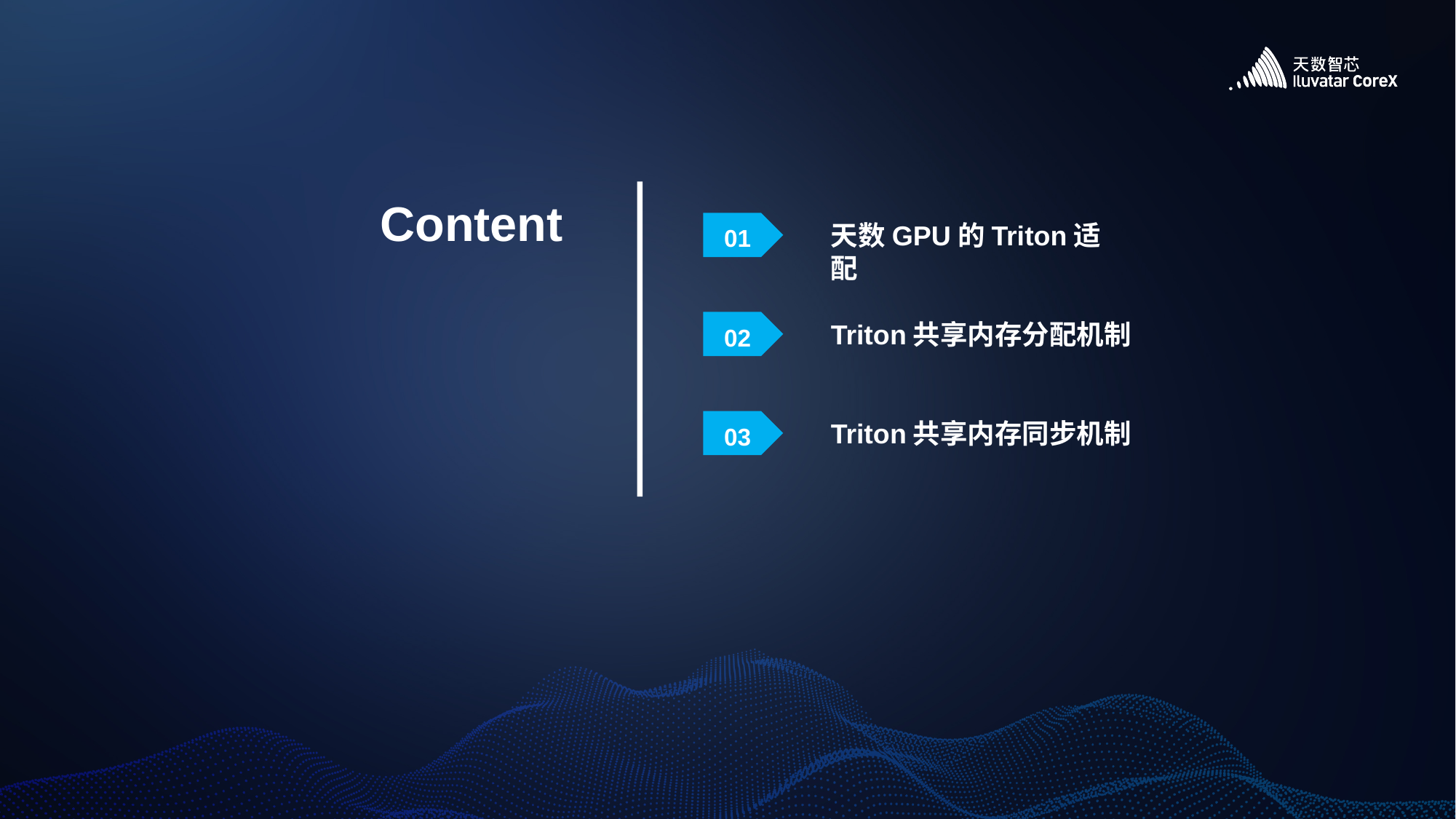

Content
01
天数GPU的Triton适配

Triton共享内存分配机制
02
03
Triton共享内存同步机制